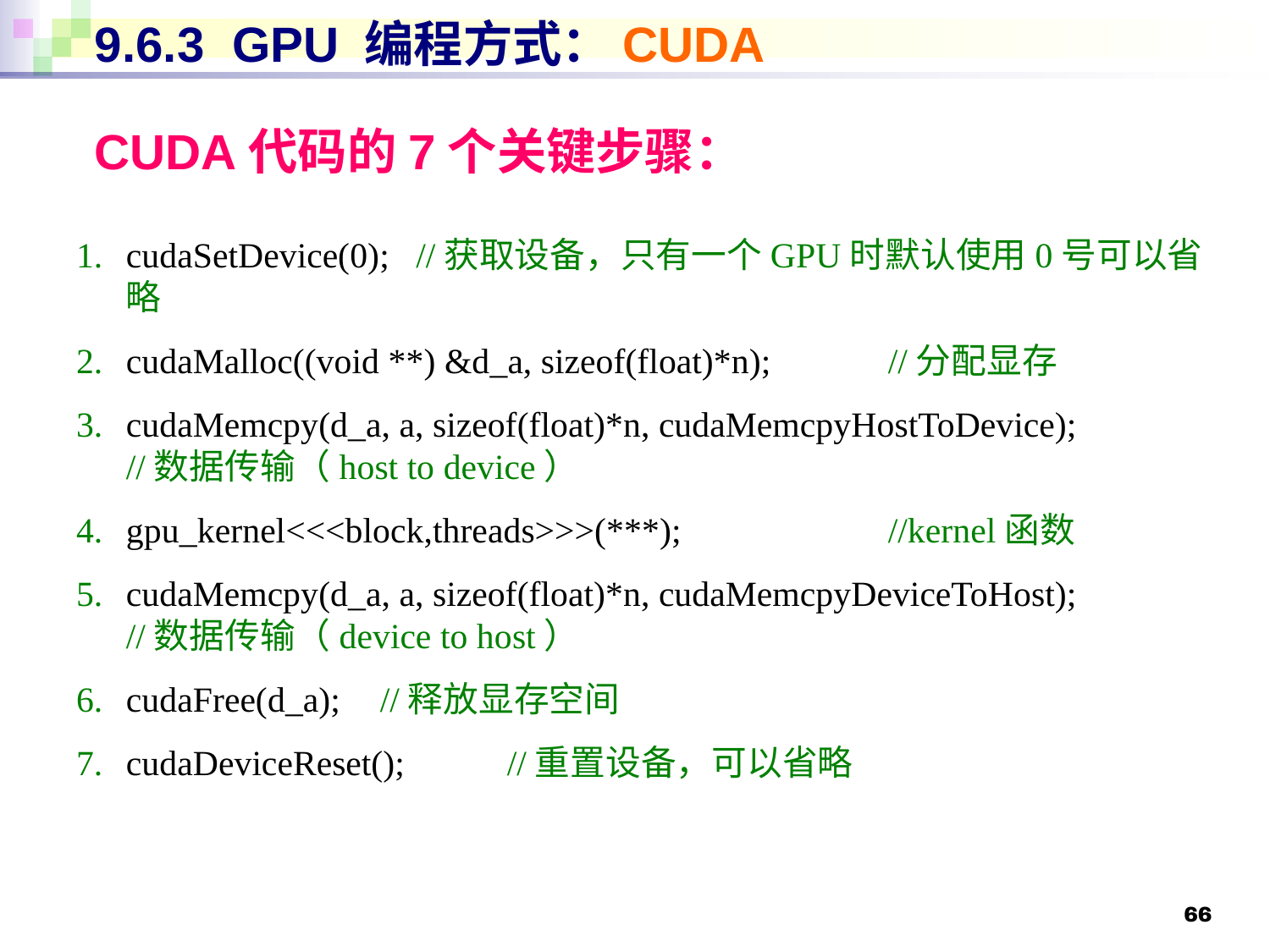

# 9.6.3  GPU 编程方式：CUDA
CUDA代码的7个关键步骤：
cudaSetDevice(0);   //获取设备，只有一个GPU时默认使用0号可以省略
cudaMalloc((void **) &d_a, sizeof(float)*n);	//分配显存
cudaMemcpy(d_a, a, sizeof(float)*n, cudaMemcpyHostToDevice);
//数据传输（host to device）
gpu_kernel<<<block,threads>>>(***);		//kernel函数
cudaMemcpy(d_a, a, sizeof(float)*n, cudaMemcpyDeviceToHost);
//数据传输（device to host）
cudaFree(d_a);	//释放显存空间
cudaDeviceReset();	//重置设备，可以省略

66